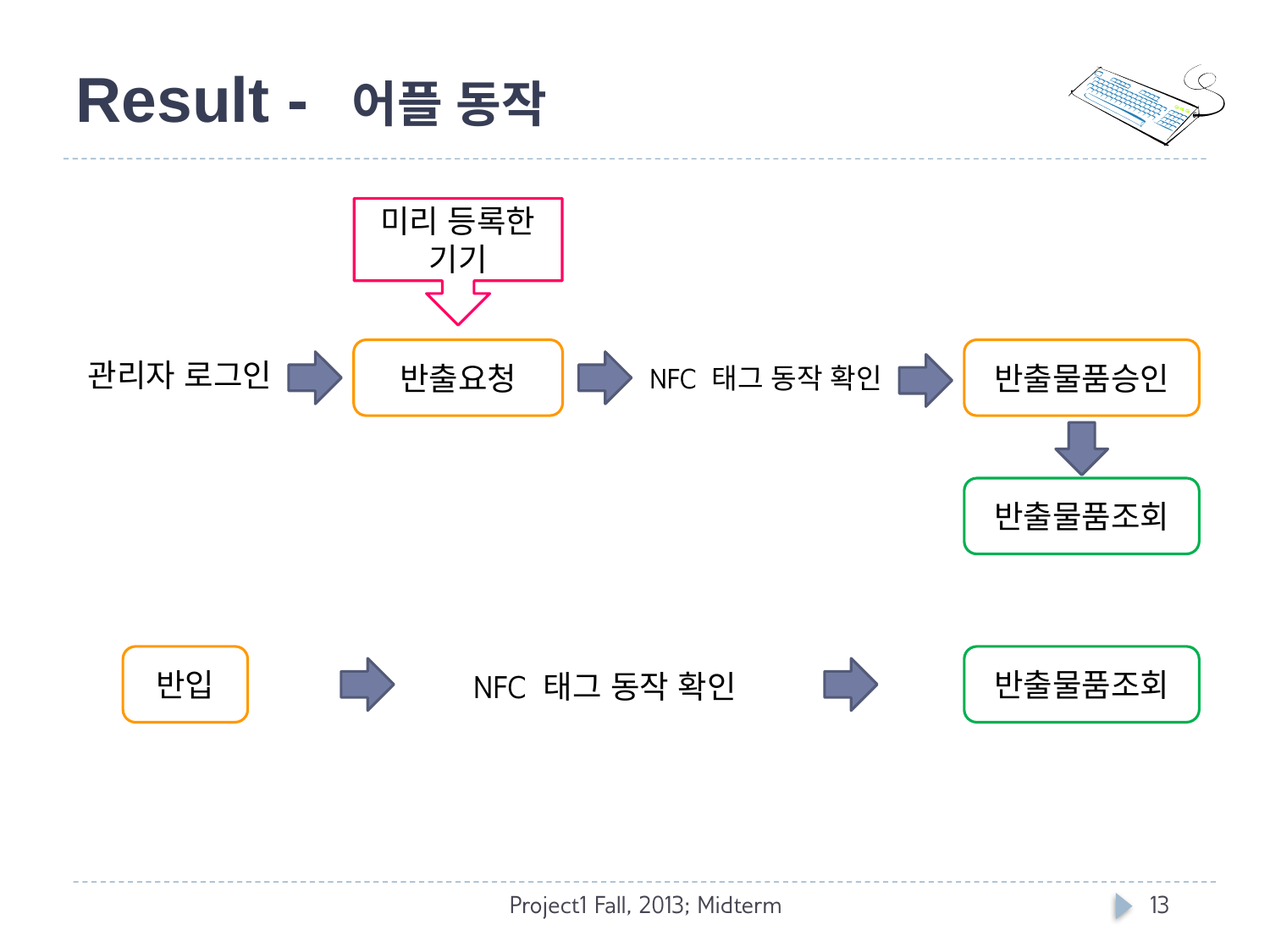

# Result -  어플 동작
미리 등록한 기기
반출요청
반출물품승인
관리자 로그인

NFC 태그 동작 확인

반출물품조회
반입
반출물품조회

NFC 태그 동작 확인
Project1 Fall, 2013; Midterm
13